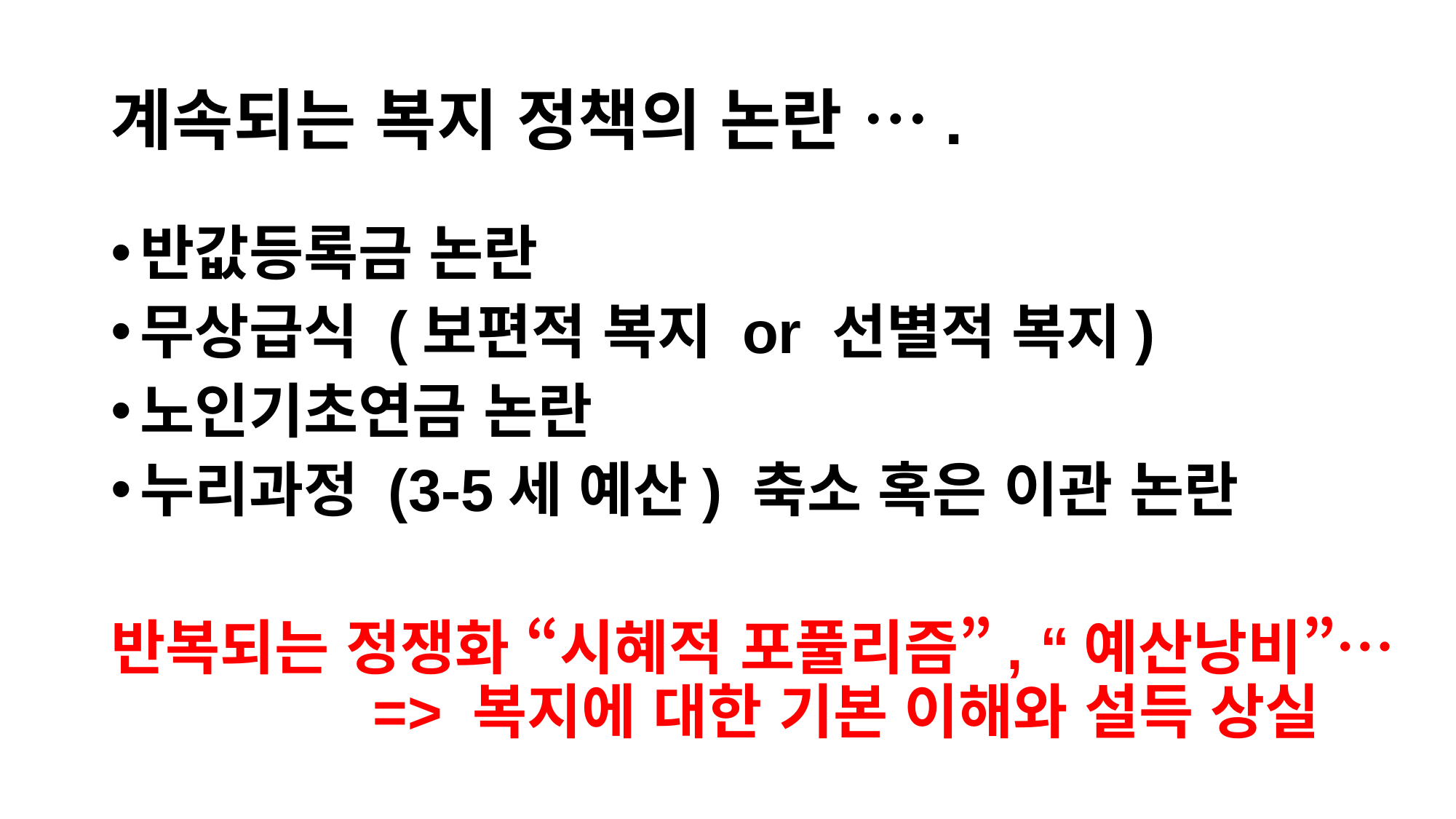

# 계속되는 복지 정책의 논란 ….
반값등록금 논란
무상급식 (보편적 복지 or 선별적 복지)
노인기초연금 논란
누리과정 (3-5세 예산) 축소 혹은 이관 논란

반복되는 정쟁화 “시혜적 포풀리즘”, “예산낭비”…
               => 복지에 대한 기본 이해와 설득 상실